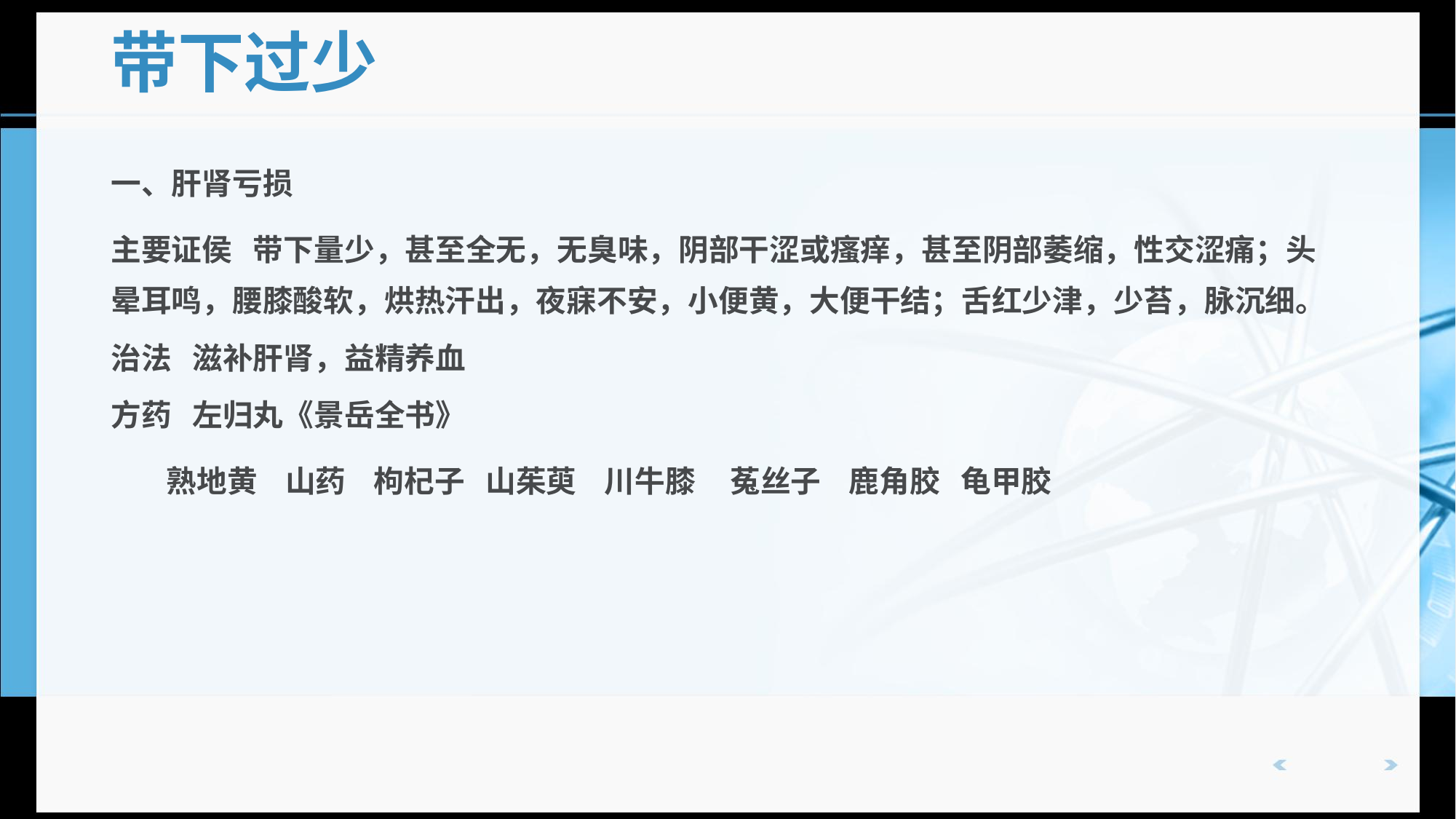

# 带下过少
一、肝肾亏损
主要证侯   带下量少，甚至全无，无臭味，阴部干涩或瘙痒，甚至阴部萎缩，性交涩痛；头晕耳鸣，腰膝酸软，烘热汗出，夜寐不安，小便黄，大便干结；舌红少津，少苔，脉沉细。
治法   滋补肝肾，益精养血
方药   左归丸《景岳全书》
       熟地黄    山药    枸杞子   山茱萸    川牛膝     菟丝子    鹿角胶   龟甲胶